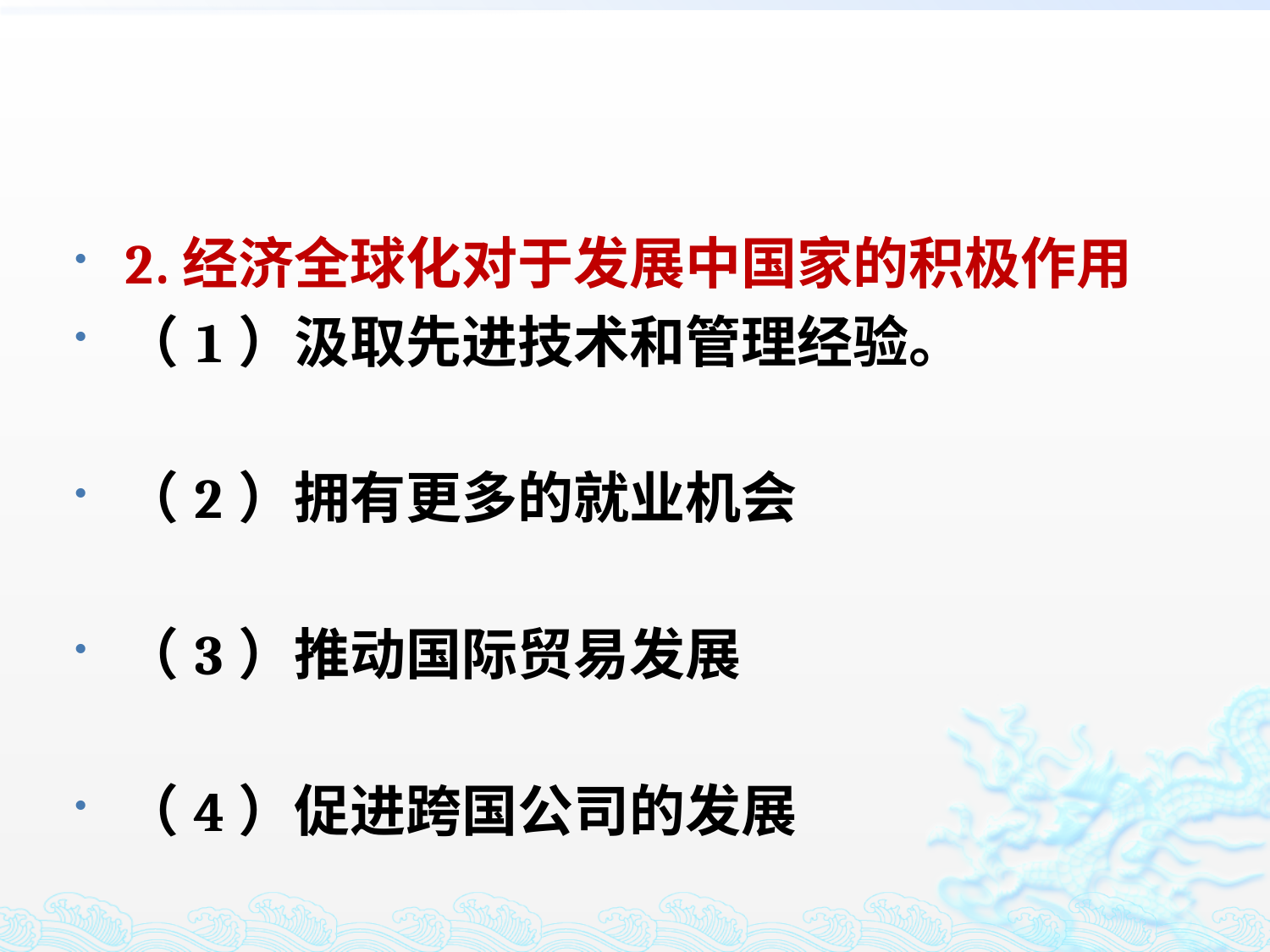

2.经济全球化对于发展中国家的积极作用
（1）汲取先进技术和管理经验。

（2）拥有更多的就业机会

（3）推动国际贸易发展

（4）促进跨国公司的发展